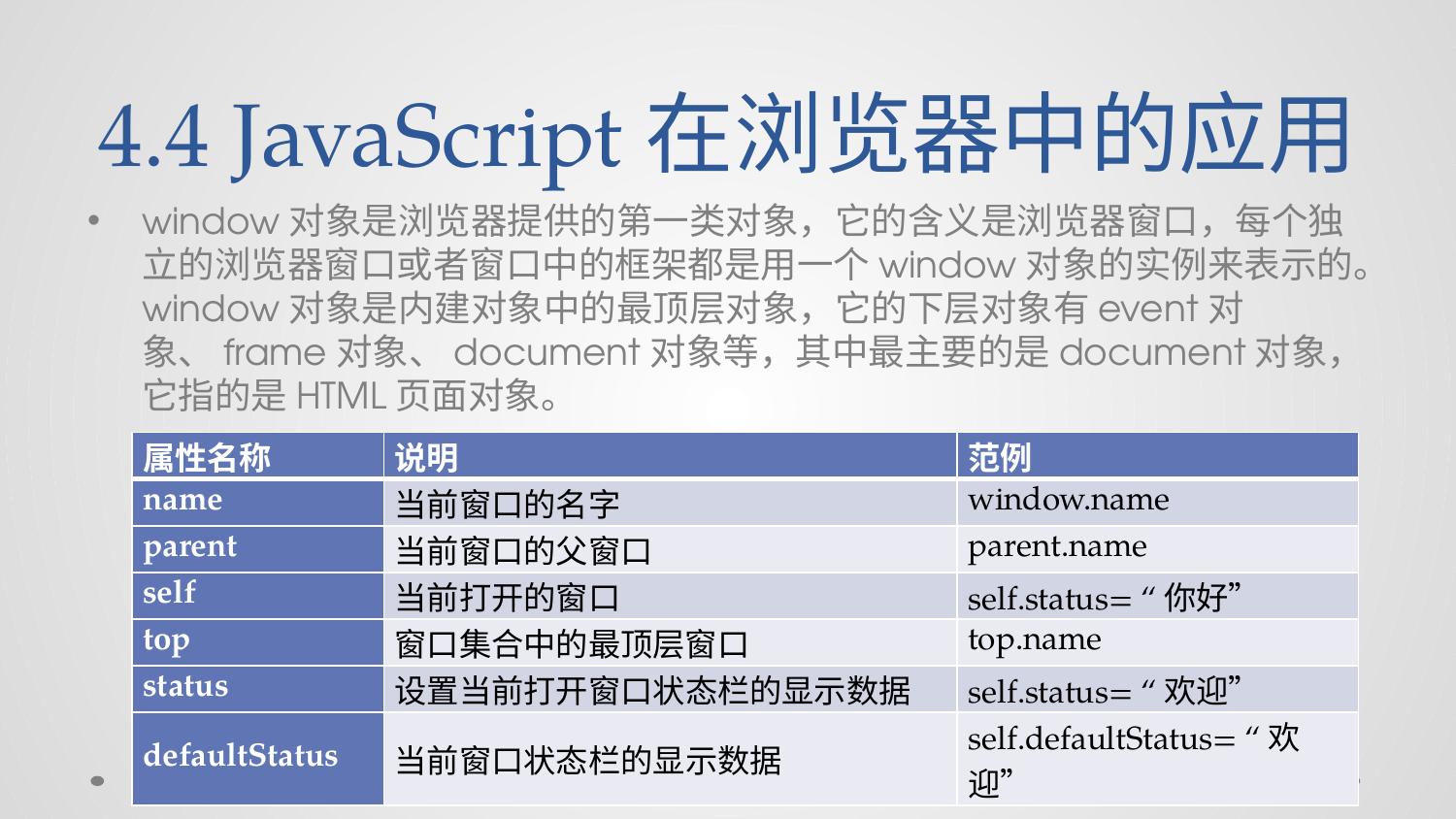

# 4.4 JavaScript在浏览器中的应用
window对象是浏览器提供的第一类对象，它的含义是浏览器窗口，每个独立的浏览器窗口或者窗口中的框架都是用一个window对象的实例来表示的。window对象是内建对象中的最顶层对象，它的下层对象有event对象、frame对象、document对象等，其中最主要的是document对象，它指的是HTML页面对象。
| 属性名称 | 说明 | 范例 |
| --- | --- | --- |
| name | 当前窗口的名字 | window.name |
| parent | 当前窗口的父窗口 | parent.name |
| self | 当前打开的窗口 | self.status= “你好” |
| top | 窗口集合中的最顶层窗口 | top.name |
| status | 设置当前打开窗口状态栏的显示数据 | self.status= “欢迎” |
| defaultStatus | 当前窗口状态栏的显示数据 | self.defaultStatus= “欢迎” |